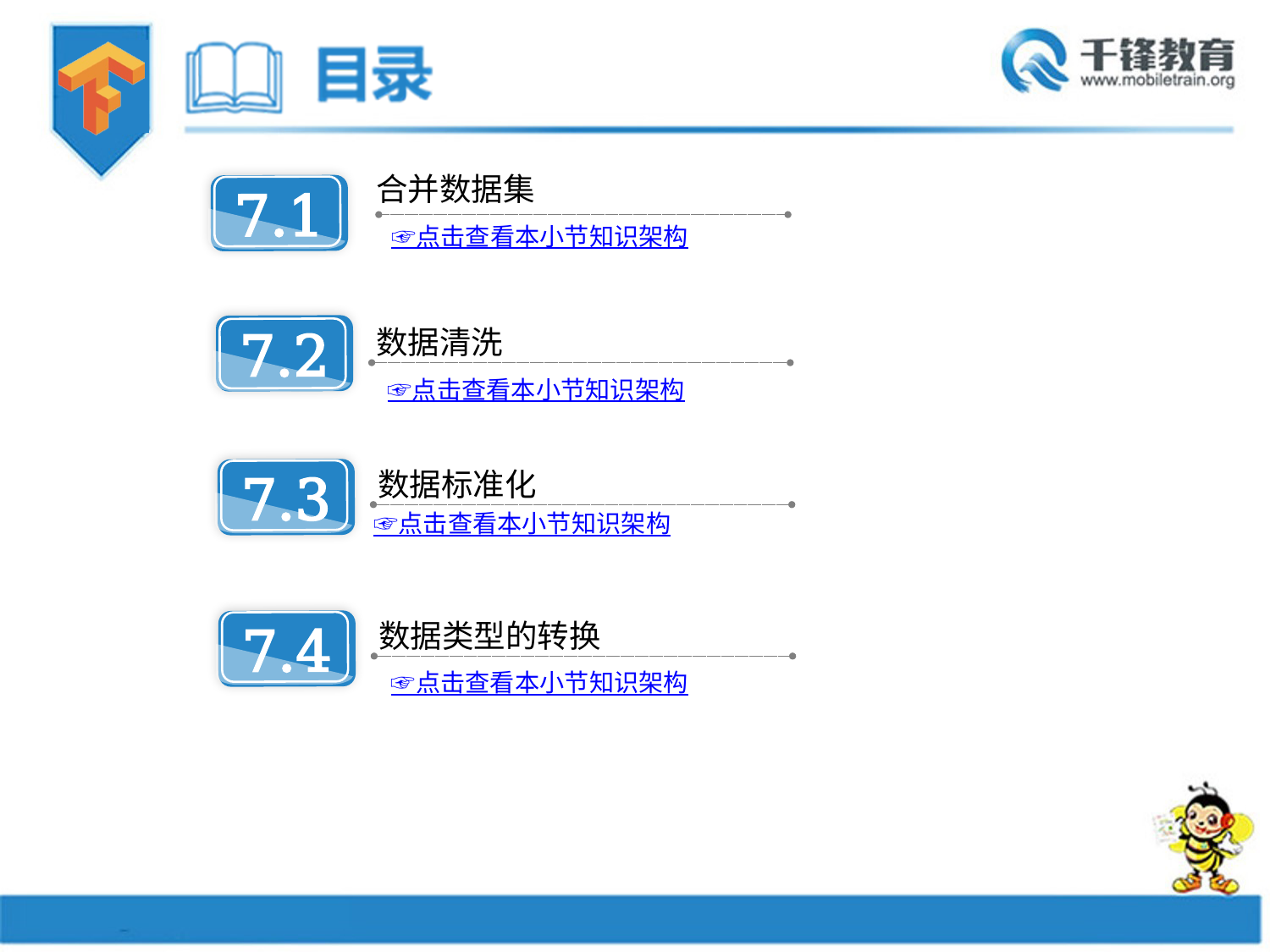

合并数据集
7.1

☞点击查看本小节知识架构
7.2

数据清洗

☞点击查看本小节知识架构
数据标准化

7.3

☞点击查看本小节知识架构
数据类型的转换

7.4

☞点击查看本小节知识架构